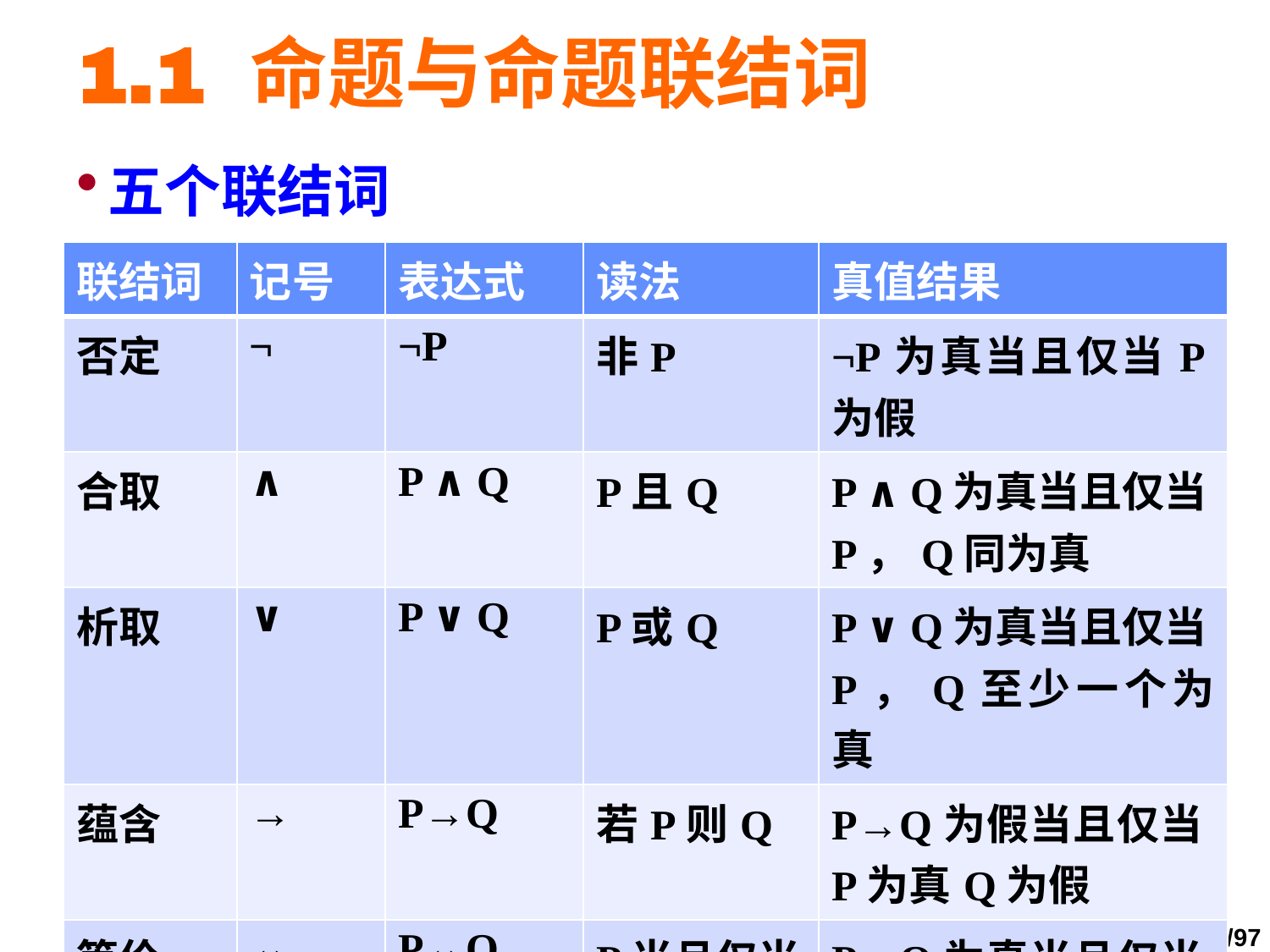

# 1.1 命题与命题联结词
五个联结词
| 联结词 | 记号 | 表达式 | 读法 | 真值结果 |
| --- | --- | --- | --- | --- |
| 否定 | ¬ | ¬P | 非P | ¬P为真当且仅当P为假 |
| 合取 | ∧ | P ∧ Q | P且Q | P ∧ Q为真当且仅当P，Q同为真 |
| 析取 | ∨ | P ∨ Q | P或Q | P ∨ Q为真当且仅当P，Q至少一个为真 |
| 蕴含 | → | P→Q | 若P则Q | P→Q为假当且仅当P为真Q为假 |
| 等价 | ↔ | P↔Q | P当且仅当Q | P↔Q为真当且仅当P，Q同为真假 |